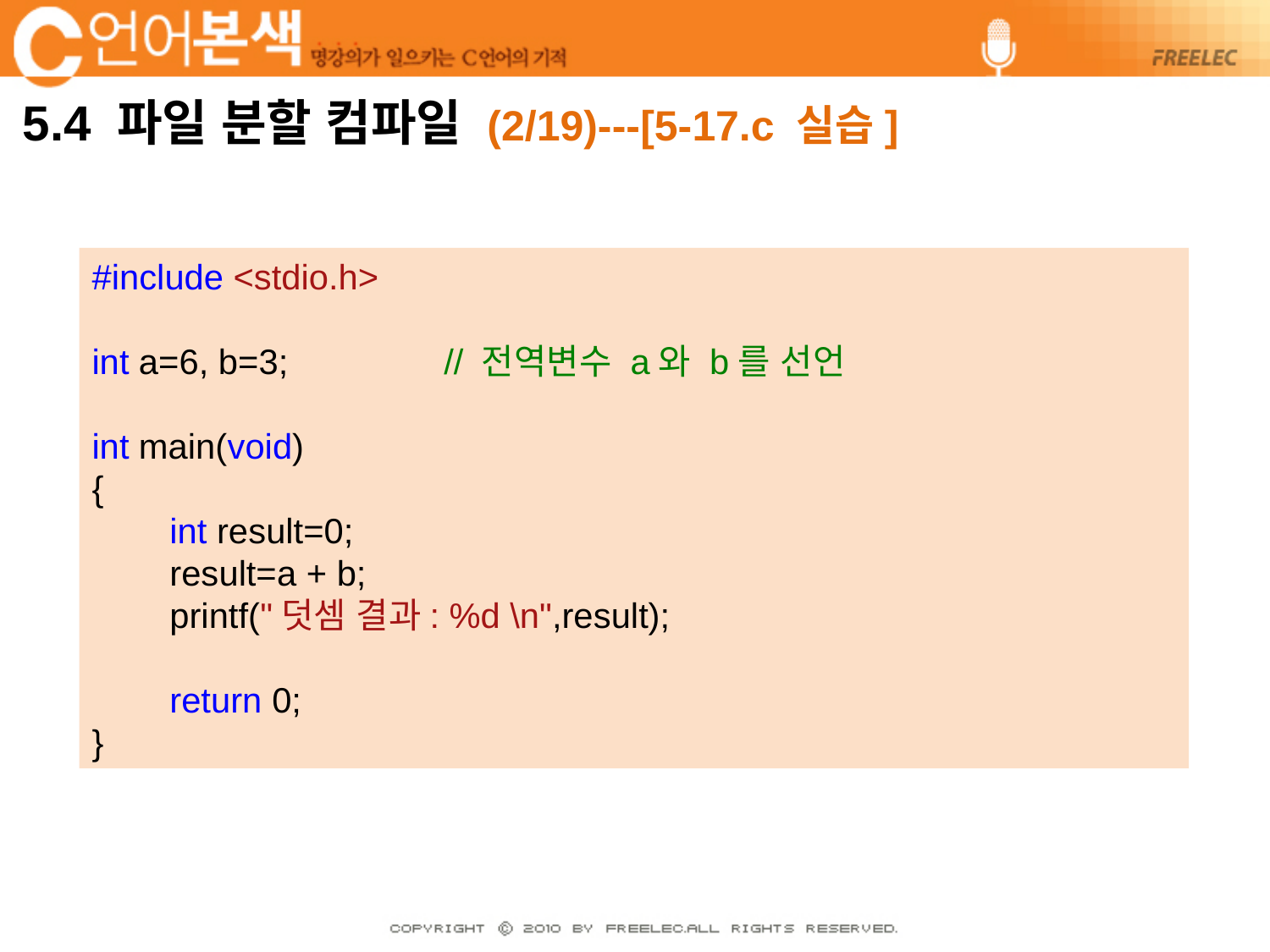

# 5.4 파일 분할 컴파일 (2/19)---[5-17.c 실습]
#include <stdio.h>

int a=6, b=3;                // 전역변수 a와 b를 선언

int main(void)
{
        int result=0;
        result=a + b;
        printf("덧셈 결과: %d \n",result);

        return 0;
}